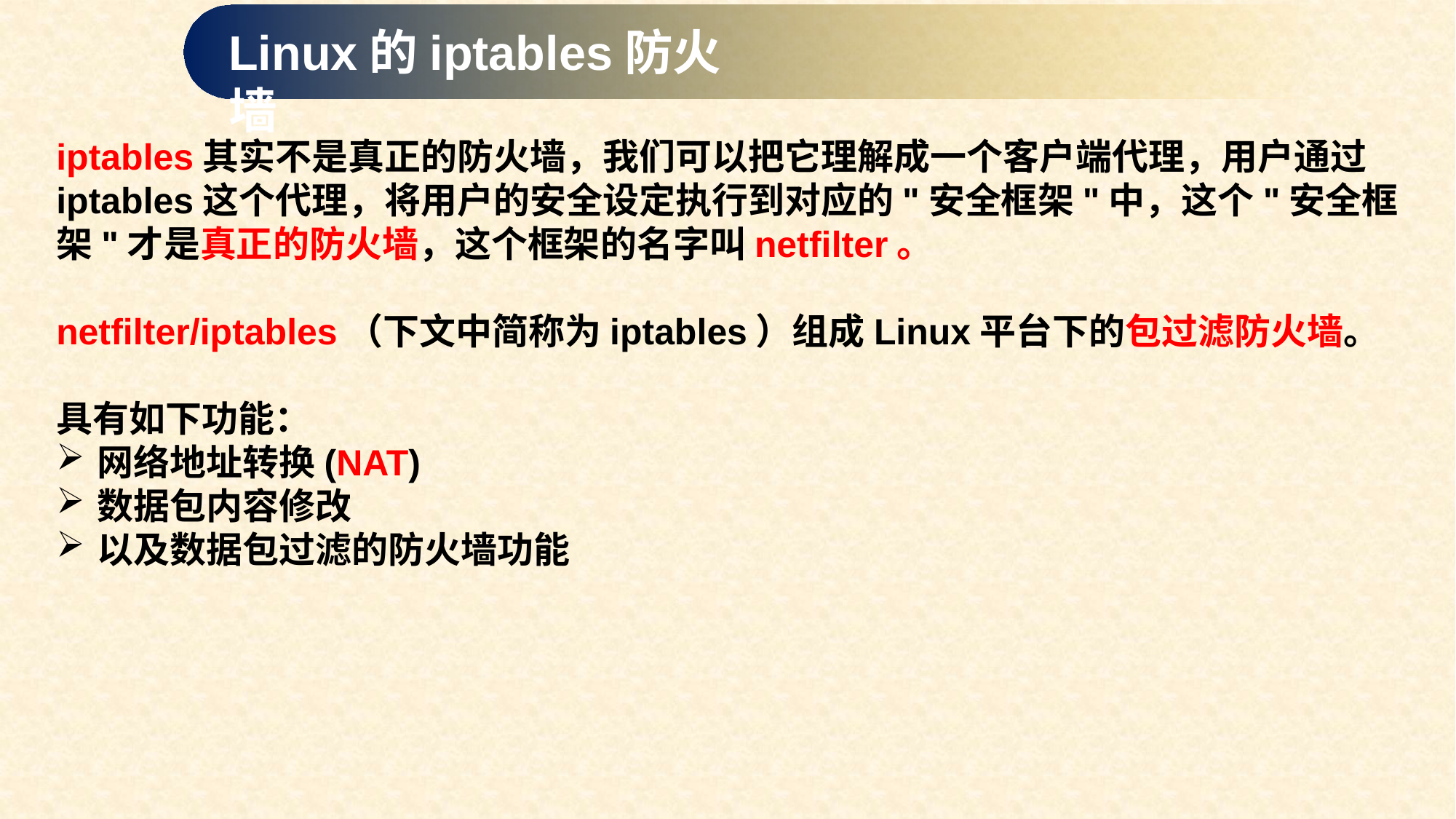

Linux的iptables防火墙
iptables其实不是真正的防火墙，我们可以把它理解成一个客户端代理，用户通过iptables这个代理，将用户的安全设定执行到对应的"安全框架"中，这个"安全框架"才是真正的防火墙，这个框架的名字叫netfilter。

netfilter/iptables（下文中简称为iptables）组成Linux平台下的包过滤防火墙。

具有如下功能：
网络地址转换(NAT)
数据包内容修改
以及数据包过滤的防火墙功能